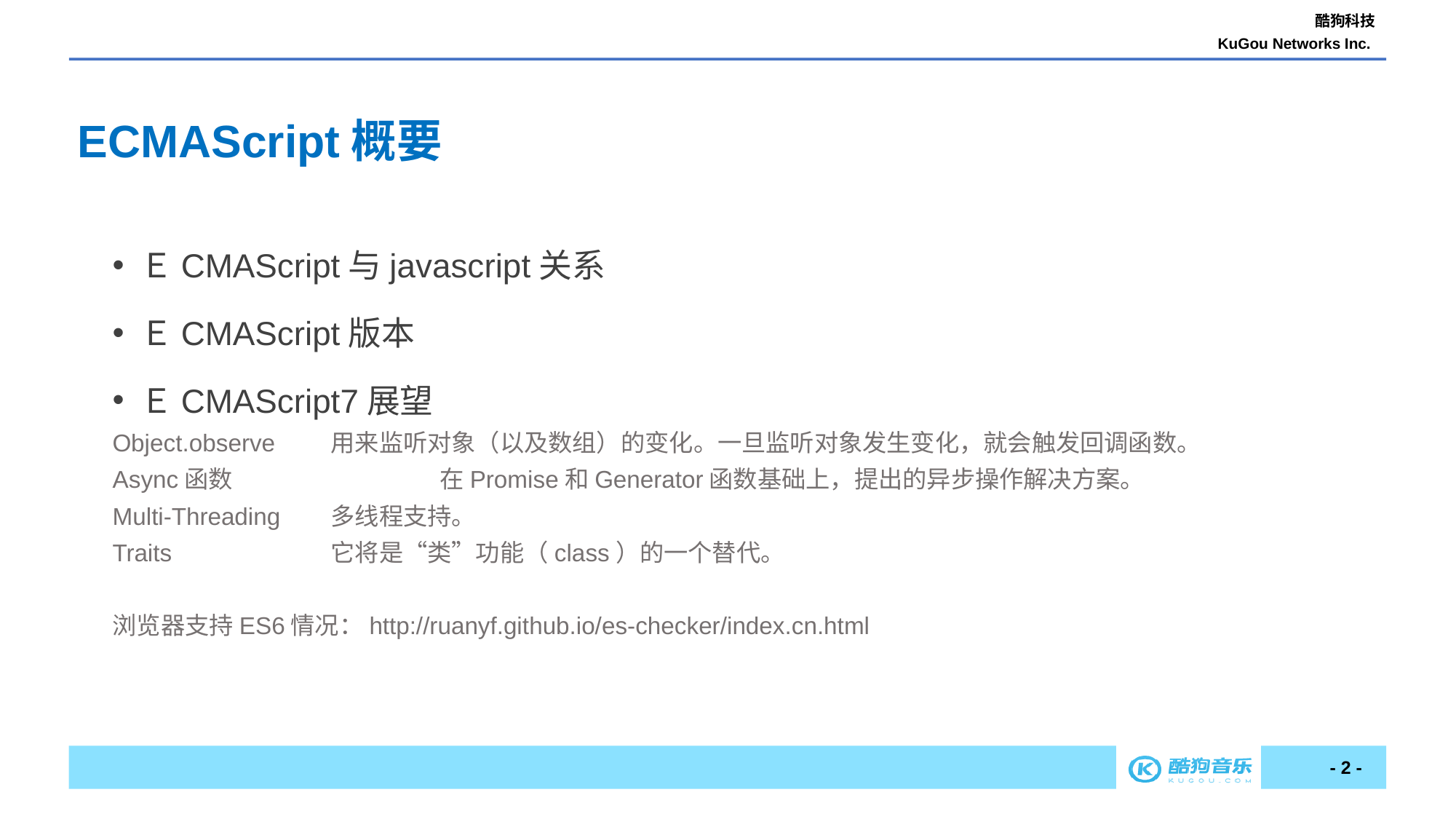

ECMAScript概要
ＥCMAScript与javascript关系
ＥCMAScript版本
ＥCMAScript7展望
Object.observe	用来监听对象（以及数组）的变化。一旦监听对象发生变化，就会触发回调函数。
Async函数		在Promise和Generator函数基础上，提出的异步操作解决方案。
Multi-Threading	多线程支持。
Traits		它将是“类”功能（class）的一个替代。

浏览器支持ES6情况：http://ruanyf.github.io/es-checker/index.cn.html